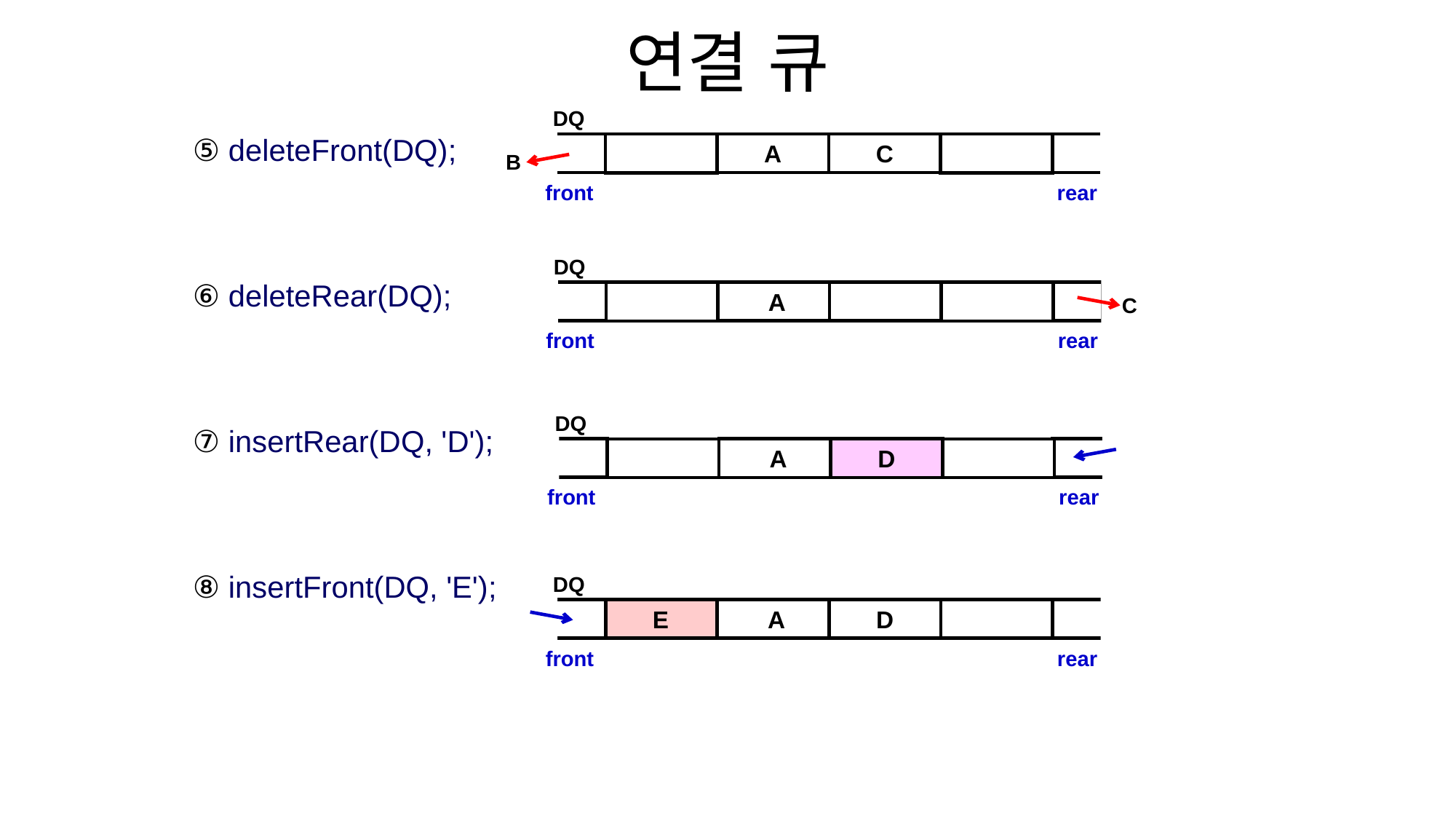

# 연결 큐
DQ

A
C

B

front
rear
DQ

 A

C

front
rear
DQ

 A
D

front
rear
DQ

 A
D

 E

front
rear
⑤ deleteFront(DQ);

⑥ deleteRear(DQ);

⑦ insertRear(DQ, 'D');

⑧ insertFront(DQ, 'E');